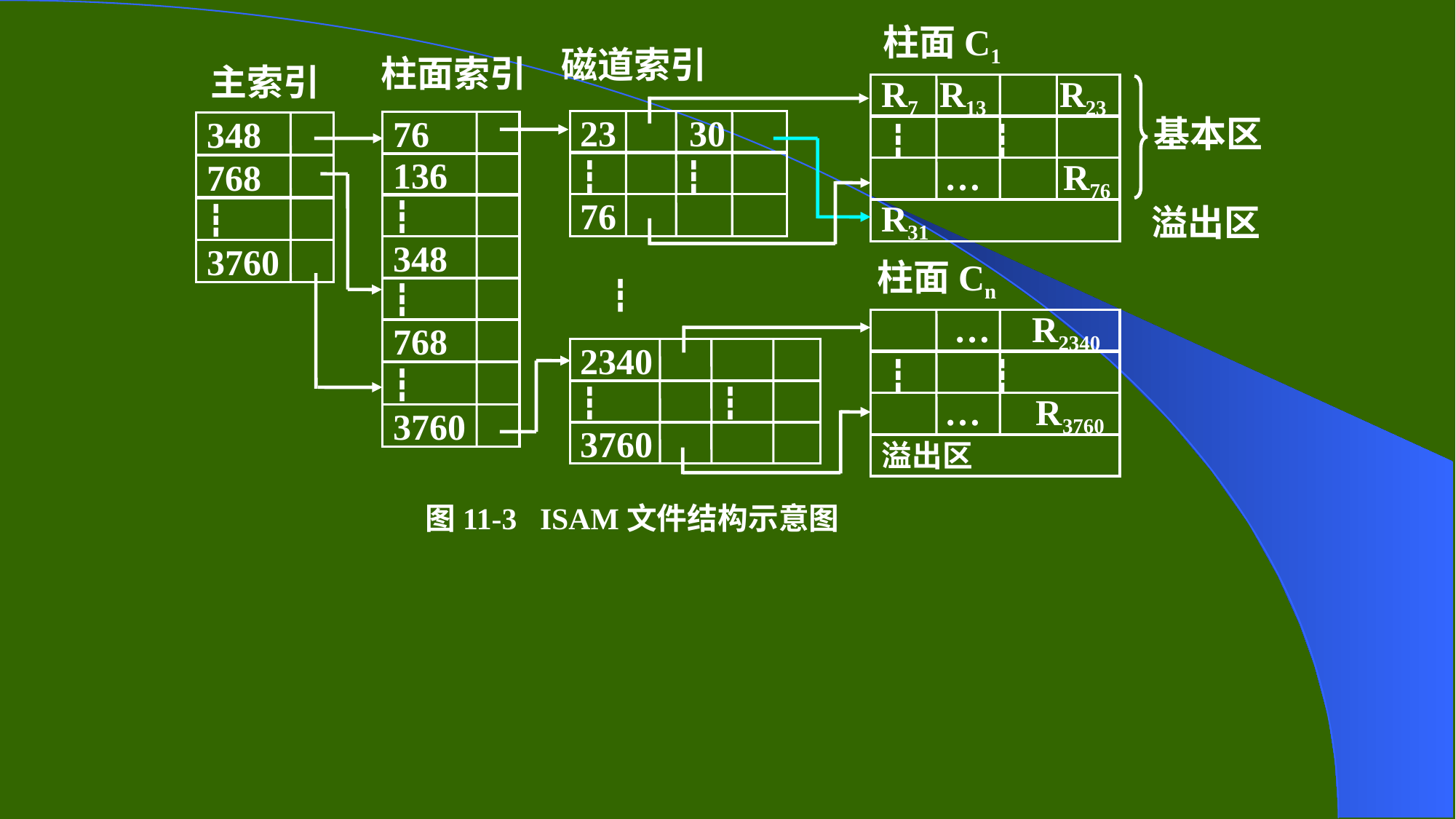

柱面C1
R7    R13        R23

 ┇           ┇

       …         R76

R31

基本区
溢出区
磁道索引
柱面索引
主索引

23        30

┇           ┇

76

76

136

┇

348

┇

768

┇

3760

348

768

┇

3760

柱面Cn
        …     R2340

 ┇           ┇

       …      R3760

溢出区
┇

2340

┇                ┇

3760

图11-3   ISAM文件结构示意图